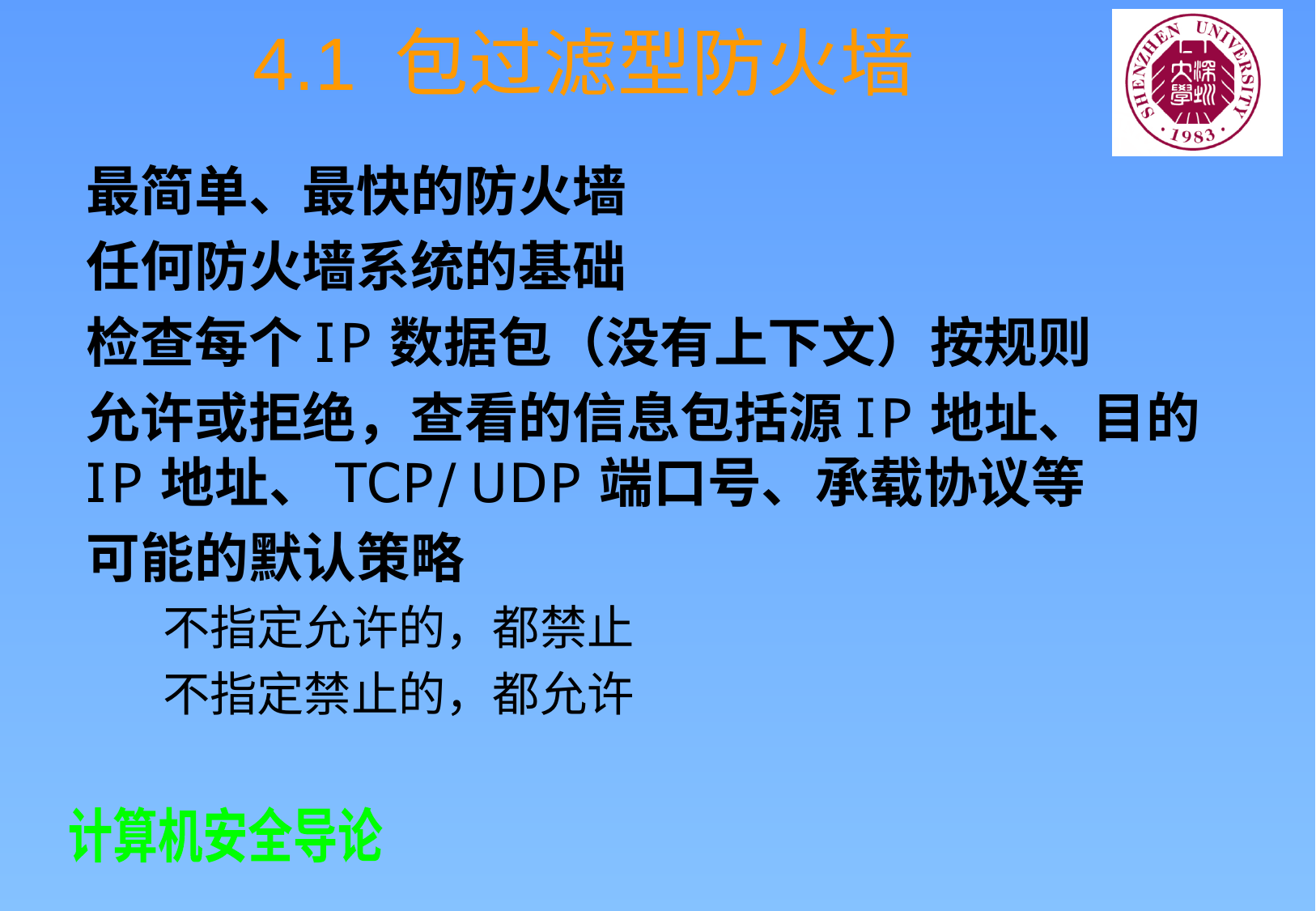

# 4.1 包过滤型防火墙
最简单、最快的防火墙
任何防火墙系统的基础
检查每个IP数据包（没有上下文）按规则
允许或拒绝，查看的信息包括源IP地址、目的IP地址、TCP/UDP端口号、承载协议等
可能的默认策略
不指定允许的，都禁止
不指定禁止的，都允许